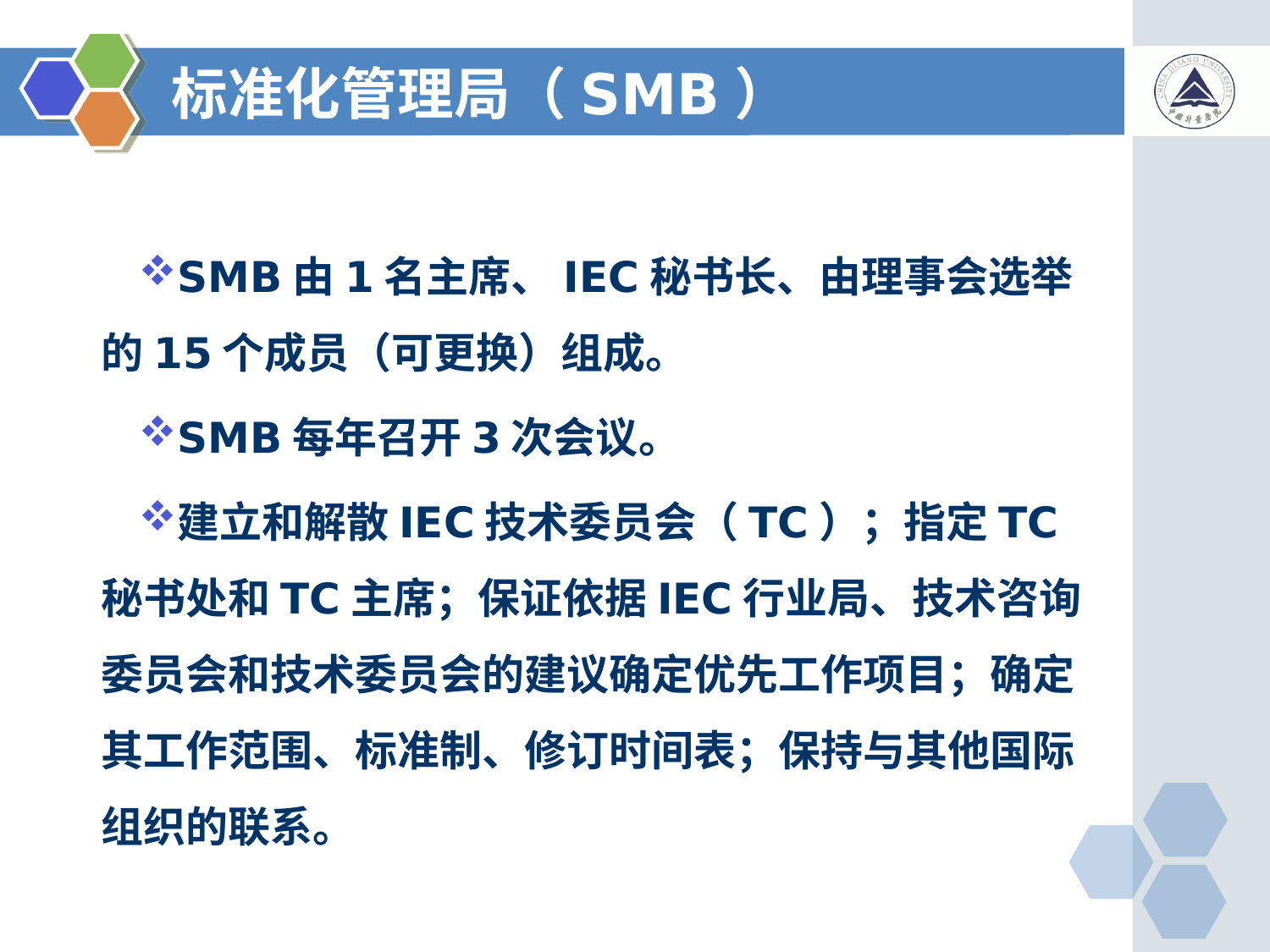

# 标准化管理局（SMB）
SMB由1名主席、IEC秘书长、由理事会选举的15个成员（可更换）组成。
SMB每年召开3次会议。
建立和解散IEC技术委员会（TC）；指定TC秘书处和TC主席；保证依据IEC行业局、技术咨询委员会和技术委员会的建议确定优先工作项目；确定其工作范围、标准制、修订时间表；保持与其他国际组织的联系。